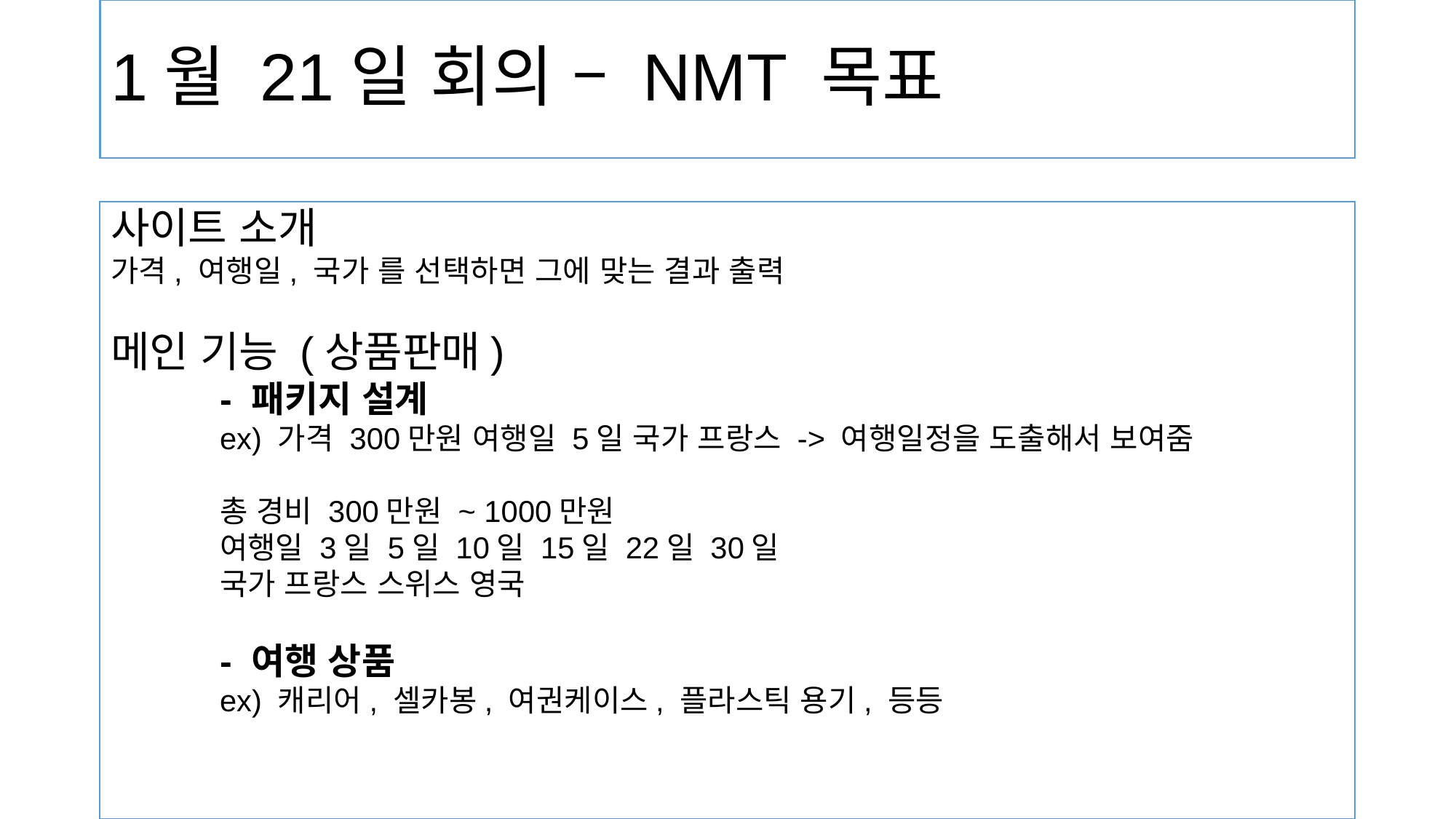

# 1월 21일 회의 – NMT 목표
사이트 소개
가격, 여행일, 국가 를 선택하면 그에 맞는 결과 출력

메인 기능 (상품판매)
	- 패키지 설계
	ex) 가격 300만원 여행일 5일 국가 프랑스 -> 여행일정을 도출해서 보여줌

	총 경비 300만원 ~ 1000만원
	여행일 3일 5일 10일 15일 22일 30일
	국가 프랑스 스위스 영국

	- 여행 상품
	ex) 캐리어, 셀카봉, 여권케이스, 플라스틱 용기, 등등